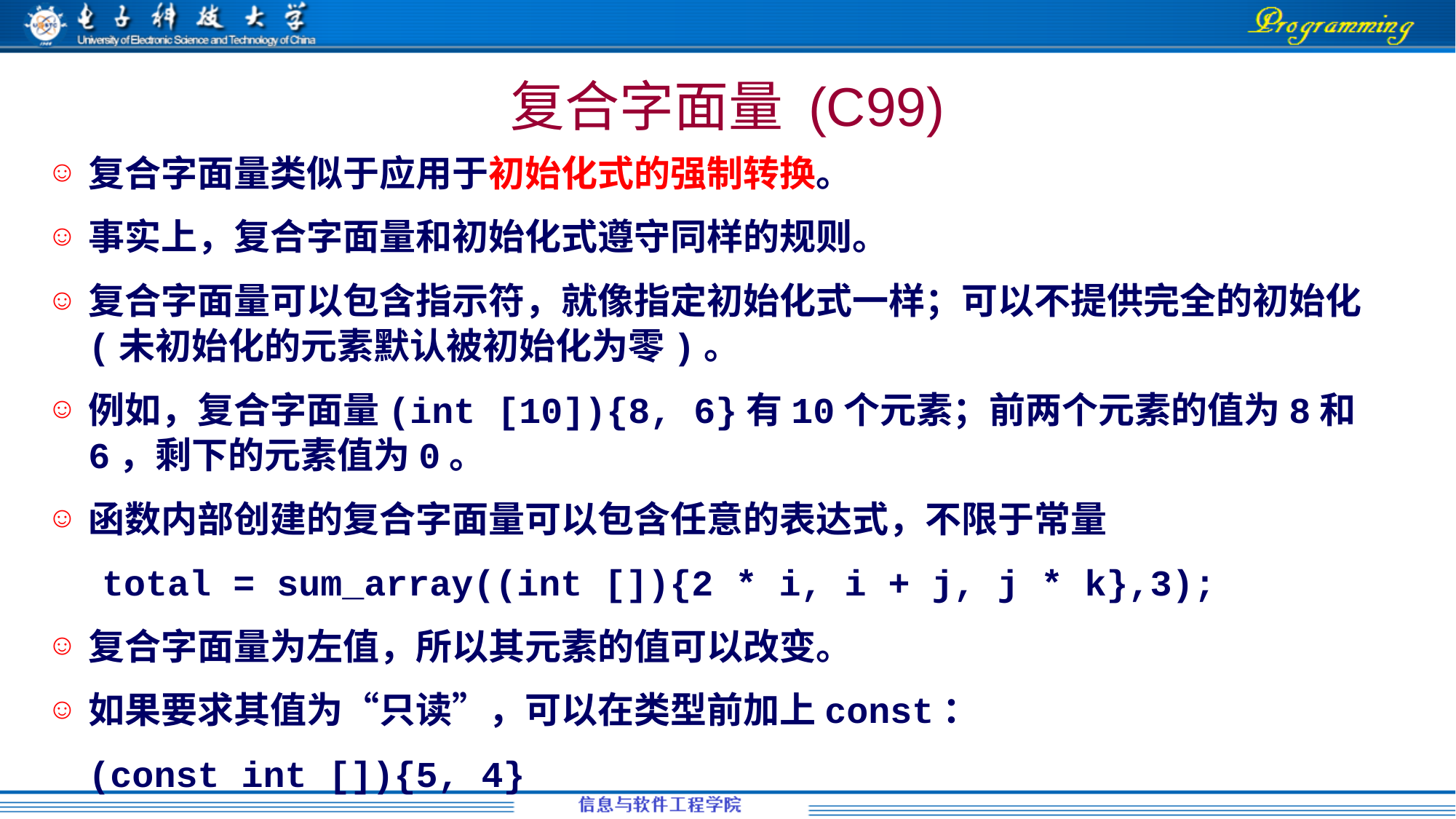

复合字面量 (C99)
复合字面量类似于应用于初始化式的强制转换。
事实上，复合字面量和初始化式遵守同样的规则。
复合字面量可以包含指示符，就像指定初始化式一样；可以不提供完全的初始化(未初始化的元素默认被初始化为零)。
例如，复合字面量(int [10]){8, 6}有10个元素；前两个元素的值为8和6，剩下的元素值为0。
函数内部创建的复合字面量可以包含任意的表达式，不限于常量
total = sum_array((int []){2 * i, i + j, j * k},3);
复合字面量为左值，所以其元素的值可以改变。
如果要求其值为“只读”，可以在类型前加上const：
	(const int []){5, 4}